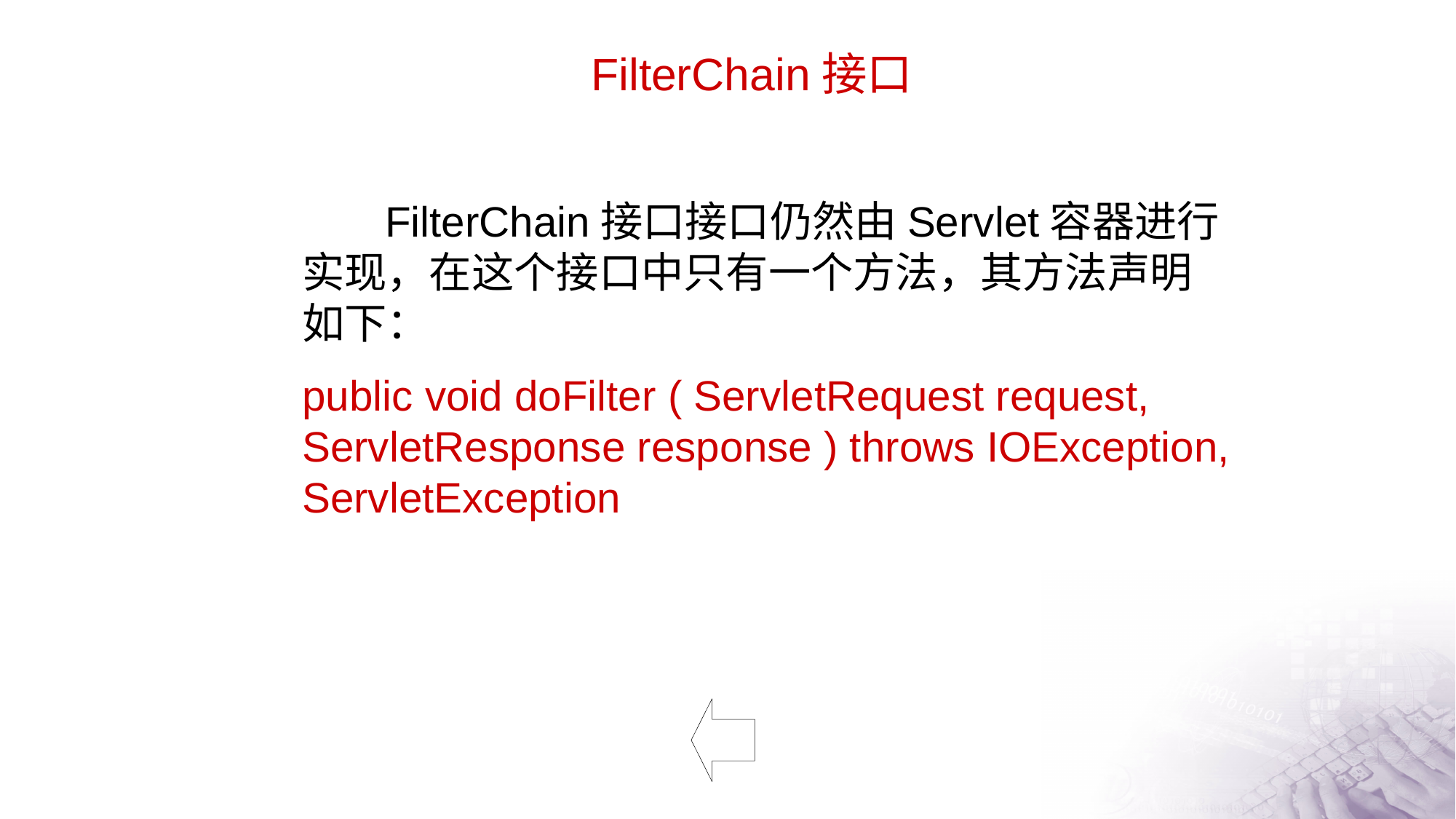

# FilterChain接口
       FilterChain接口接口仍然由Servlet容器进行实现，在这个接口中只有一个方法，其方法声明如下：
public void doFilter ( ServletRequest request, ServletResponse response ) throws IOException, ServletException